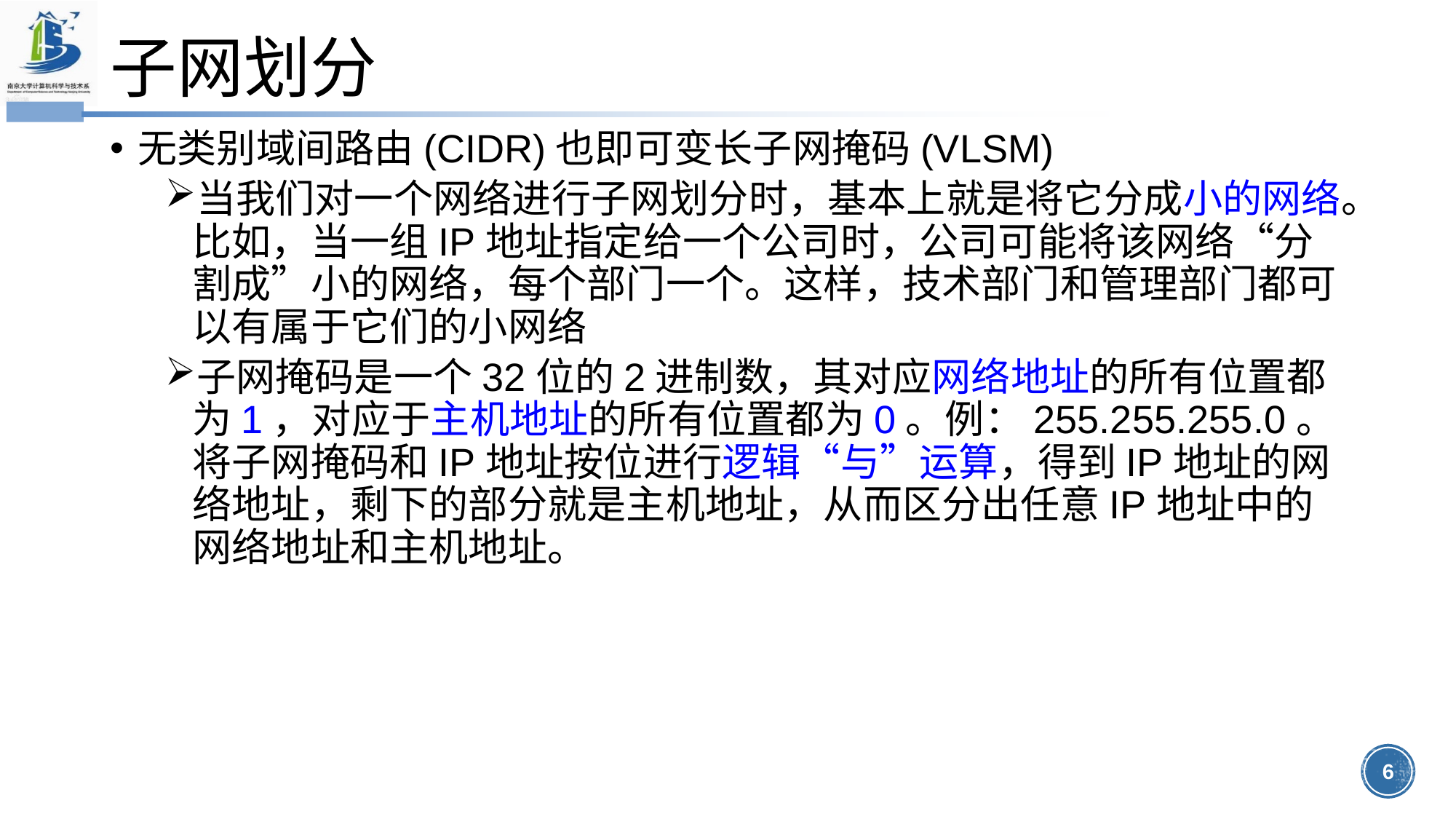

# 子网划分
无类别域间路由(CIDR)也即可变长子网掩码(VLSM)
当我们对一个网络进行子网划分时，基本上就是将它分成小的网络。比如，当一组IP地址指定给一个公司时，公司可能将该网络“分割成”小的网络，每个部门一个。这样，技术部门和管理部门都可以有属于它们的小网络
子网掩码是一个32位的2进制数，其对应网络地址的所有位置都为1，对应于主机地址的所有位置都为0。例：255.255.255.0。将子网掩码和IP地址按位进行逻辑“与”运算，得到IP地址的网络地址，剩下的部分就是主机地址，从而区分出任意IP地址中的网络地址和主机地址。
6